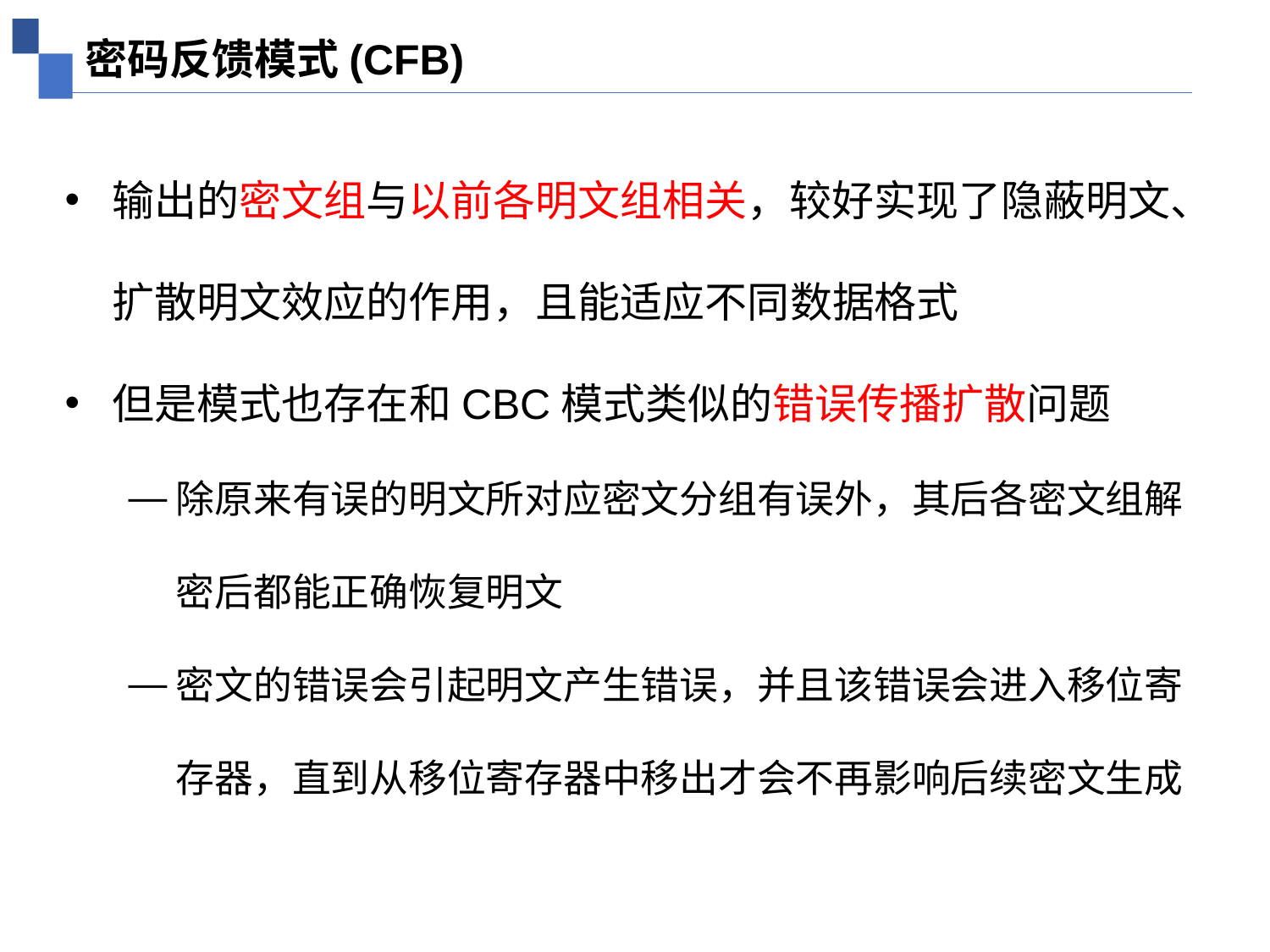

密码反馈模式(CFB)
输出的密文组与以前各明文组相关，较好实现了隐蔽明文、扩散明文效应的作用，且能适应不同数据格式
但是模式也存在和CBC模式类似的错误传播扩散问题
除原来有误的明文所对应密文分组有误外，其后各密文组解密后都能正确恢复明文
密文的错误会引起明文产生错误，并且该错误会进入移位寄存器，直到从移位寄存器中移出才会不再影响后续密文生成

23